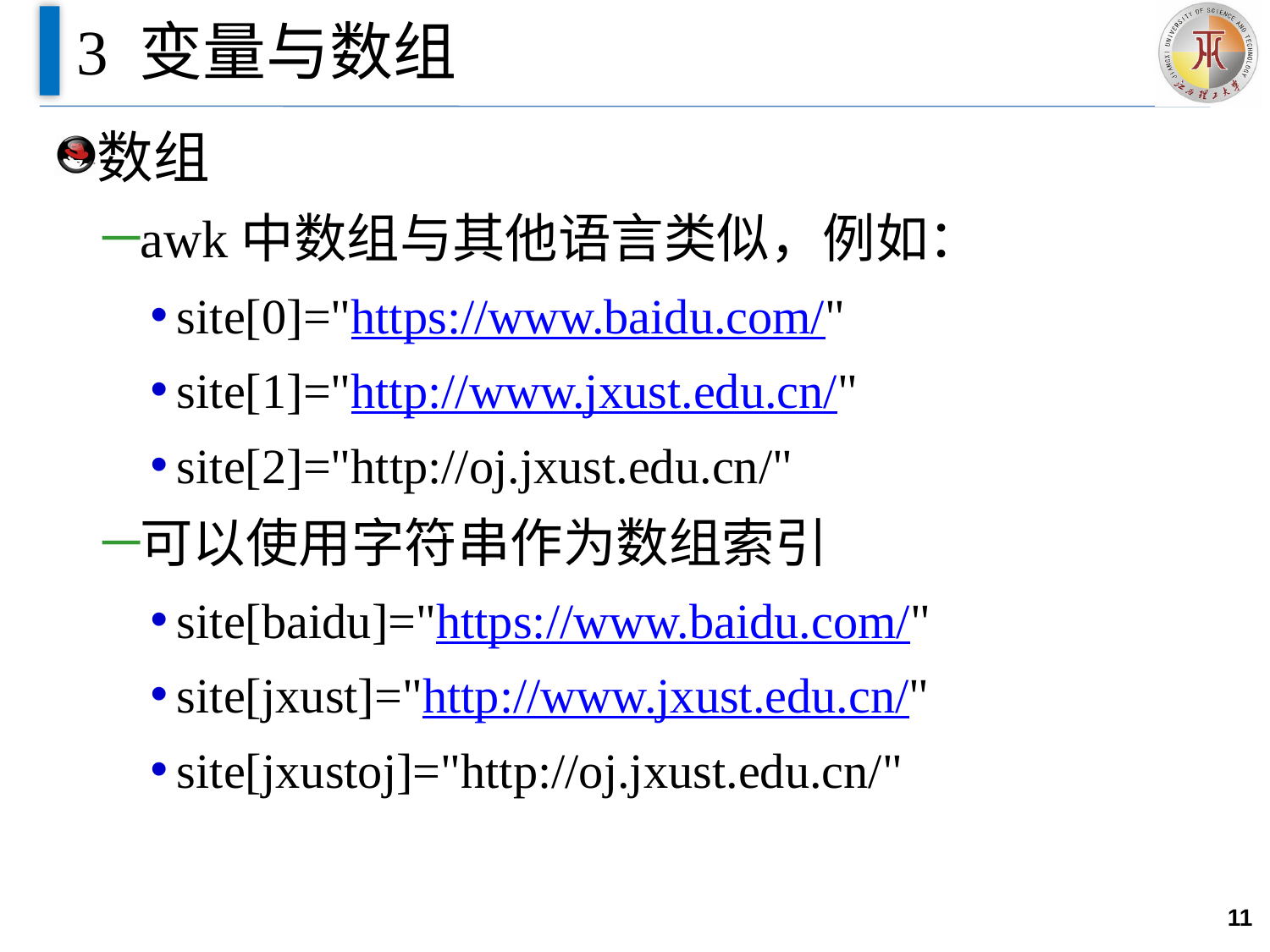

# 3 变量与数组
数组
awk中数组与其他语言类似，例如：
site[0]="https://www.baidu.com/"
site[1]="http://www.jxust.edu.cn/"
site[2]="http://oj.jxust.edu.cn/"
可以使用字符串作为数组索引
site[baidu]="https://www.baidu.com/"
site[jxust]="http://www.jxust.edu.cn/"
site[jxustoj]="http://oj.jxust.edu.cn/"
11